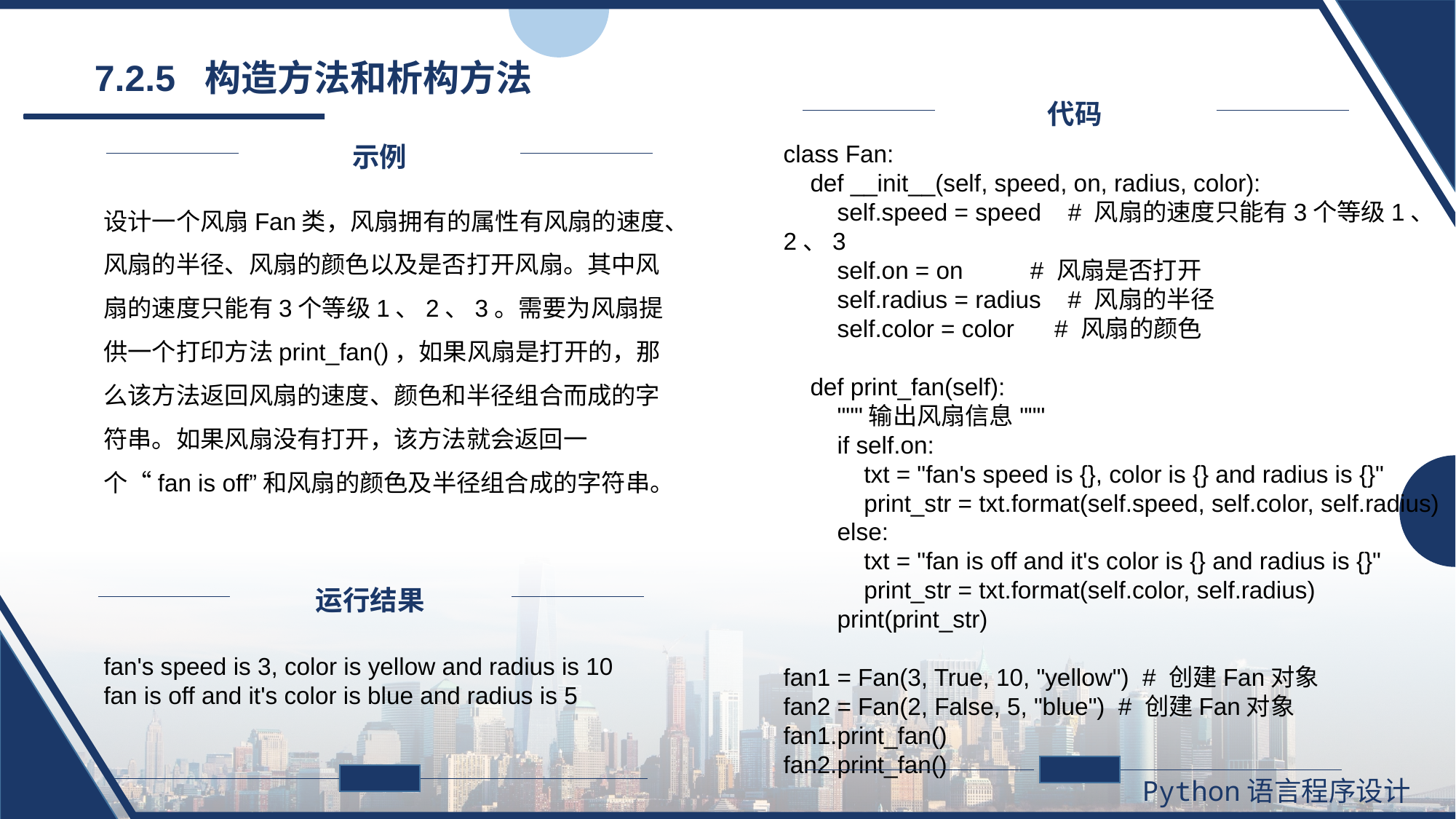

# 7.2.5  构造方法和析构方法
代码
class Fan:
    def __init__(self, speed, on, radius, color):
        self.speed = speed    # 风扇的速度只能有3个等级1、2、3
        self.on = on          # 风扇是否打开
        self.radius = radius    # 风扇的半径
        self.color = color      # 风扇的颜色

    def print_fan(self):
        """输出风扇信息"""
        if self.on:
            txt = "fan's speed is {}, color is {} and radius is {}"
            print_str = txt.format(self.speed, self.color, self.radius)
        else:
            txt = "fan is off and it's color is {} and radius is {}"
            print_str = txt.format(self.color, self.radius)
        print(print_str)

fan1 = Fan(3, True, 10, "yellow")  # 创建Fan对象
fan2 = Fan(2, False, 5, "blue")  # 创建Fan对象
fan1.print_fan()
fan2.print_fan()
示例
设计一个风扇Fan类，风扇拥有的属性有风扇的速度、风扇的半径、风扇的颜色以及是否打开风扇。其中风扇的速度只能有3个等级1、2、3。需要为风扇提供一个打印方法print_fan()，如果风扇是打开的，那么该方法返回风扇的速度、颜色和半径组合而成的字符串。如果风扇没有打开，该方法就会返回一个“fan is off”和风扇的颜色及半径组合成的字符串。
运行结果
fan's speed is 3, color is yellow and radius is 10
fan is off and it's color is blue and radius is 5